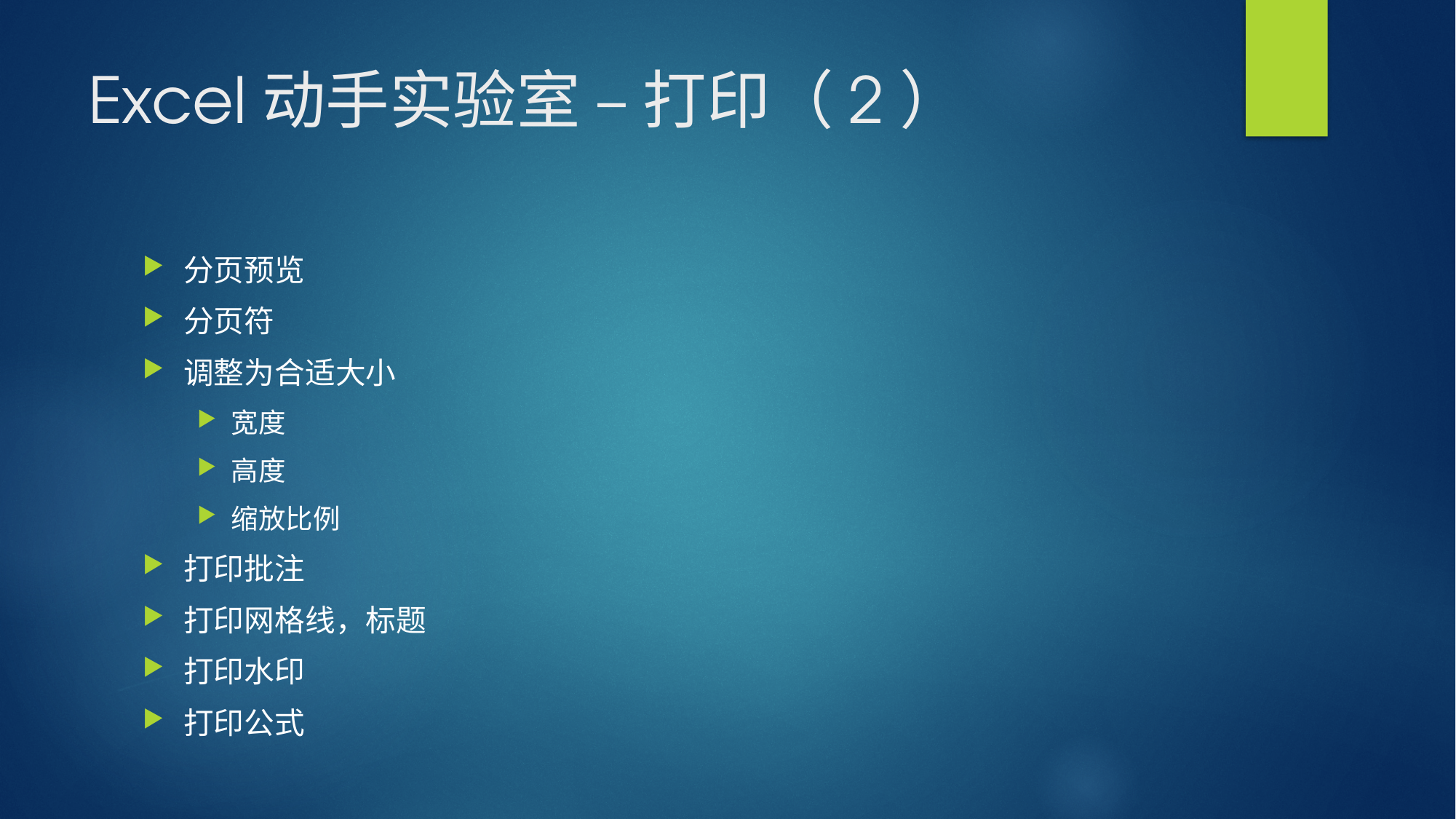

# Excel动手实验室 – 打印（2）
分页预览
分页符
调整为合适大小
宽度
高度
缩放比例
打印批注
打印网格线，标题
打印水印
打印公式